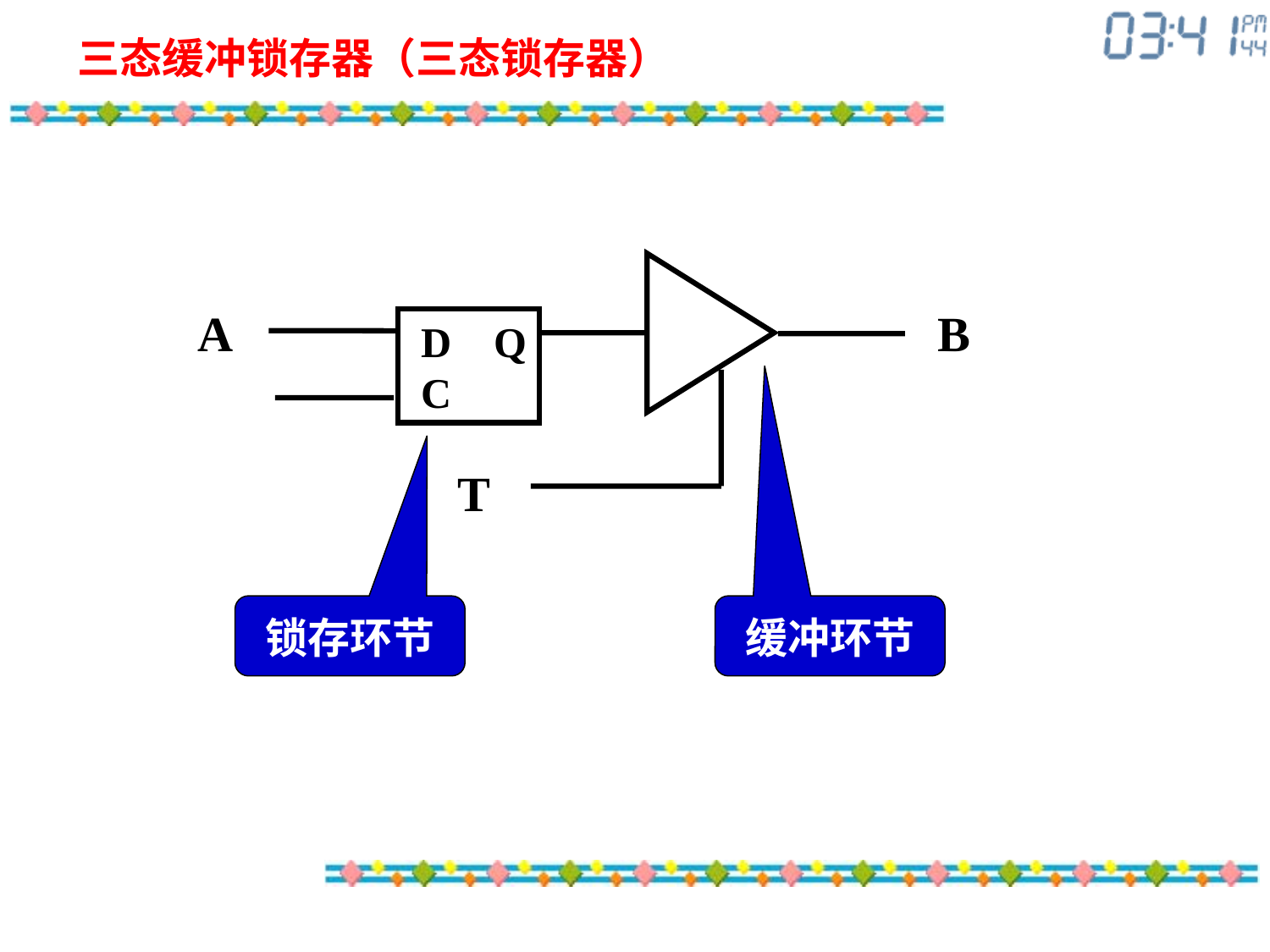

# 三态缓冲锁存器（三态锁存器）

A
B
 D    Q
 C

T

锁存环节
缓冲环节